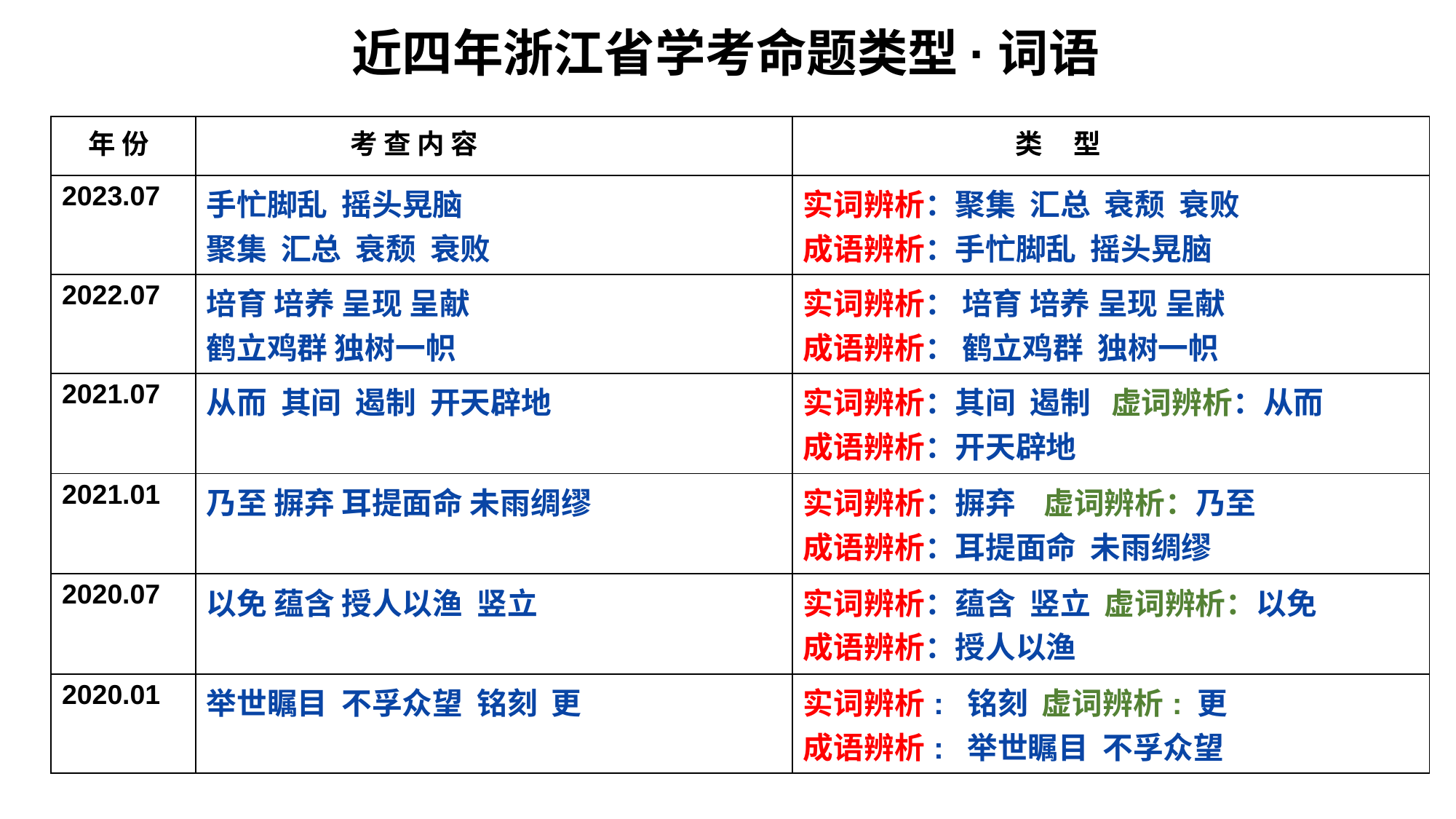

# 近四年浙江省学考命题类型·词语
| 年 份 | 考 查 内 容 | 类 型 |
| --- | --- | --- |
| 2023.07 | 手忙脚乱 摇头晃脑 聚集 汇总 衰颓 衰败 | 实词辨析：聚集 汇总 衰颓 衰败 成语辨析：手忙脚乱 摇头晃脑 |
| 2022.07 | 培育 培养 呈现 呈献 鹤立鸡群 独树一帜 | 实词辨析： 培育 培养 呈现 呈献 成语辨析： 鹤立鸡群 独树一帜 |
| 2021.07 | 从而 其间 遏制 开天辟地 | 实词辨析：其间 遏制 虚词辨析：从而 成语辨析：开天辟地 |
| 2021.01 | 乃至 摒弃 耳提面命 未雨绸缪 | 实词辨析：摒弃 虚词辨析：乃至 成语辨析：耳提面命 未雨绸缪 |
| 2020.07 | 以免 蕴含 授人以渔 竖立 | 实词辨析：蕴含 竖立 虚词辨析：以免 成语辨析：授人以渔 |
| 2020.01 | 举世瞩目 不孚众望 铭刻 更 | 实词辨析: 铭刻 虚词辨析: 更 成语辨析: 举世瞩目 不孚众望 |